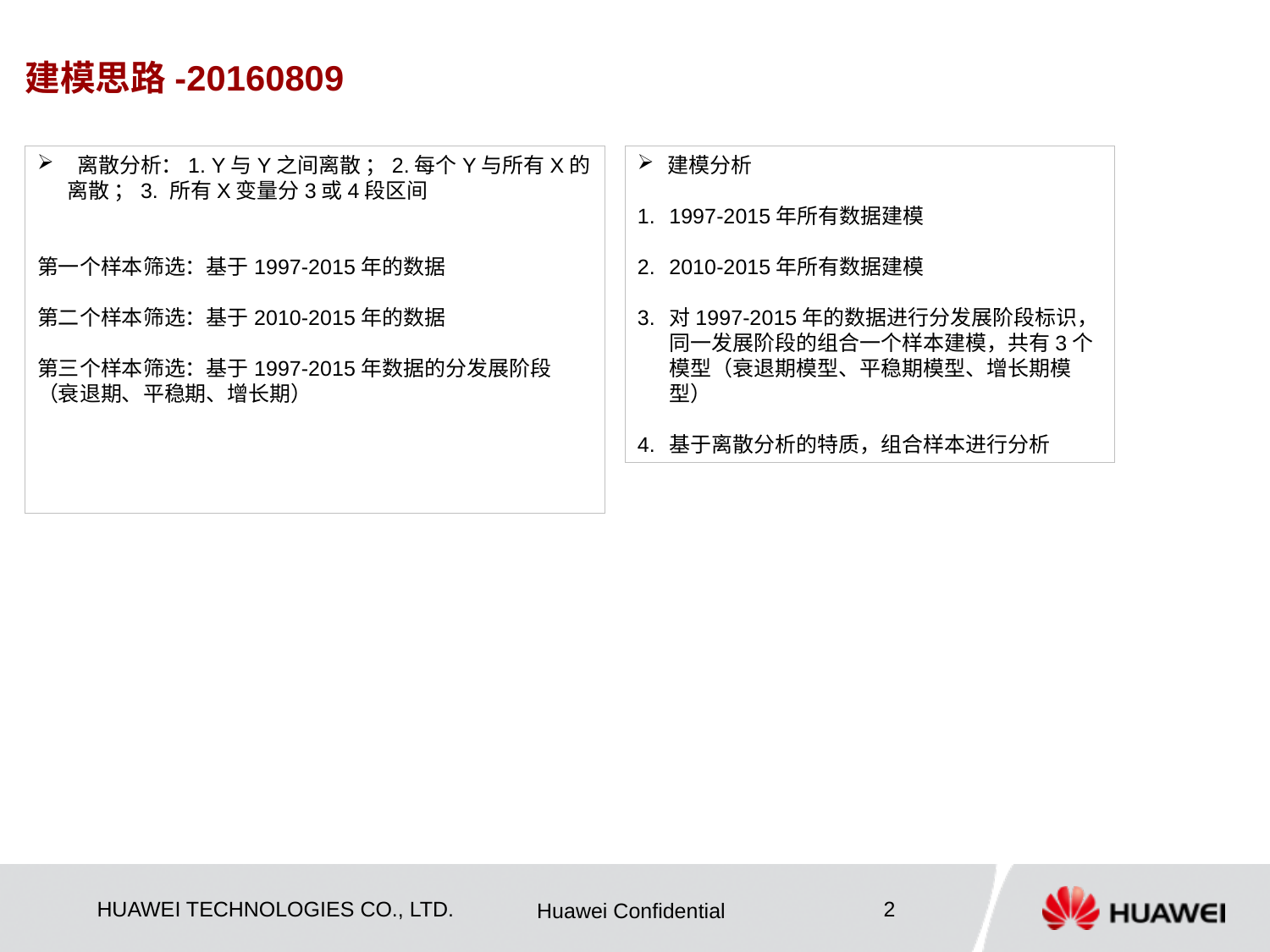

# 建模思路-20160809

 离散分析：1. Y与Y之间离散 ；2.每个Y与所有X的离散 ；3. 所有X变量分3或4段区间

第一个样本筛选：基于1997-2015年的数据

第二个样本筛选：基于2010-2015年的数据

第三个样本筛选：基于1997-2015年数据的分发展阶段（衰退期、平稳期、增长期）

建模分析

1997-2015年所有数据建模

2010-2015年所有数据建模

对1997-2015年的数据进行分发展阶段标识，同一发展阶段的组合一个样本建模，共有3个模型（衰退期模型、平稳期模型、增长期模型）

基于离散分析的特质，组合样本进行分析